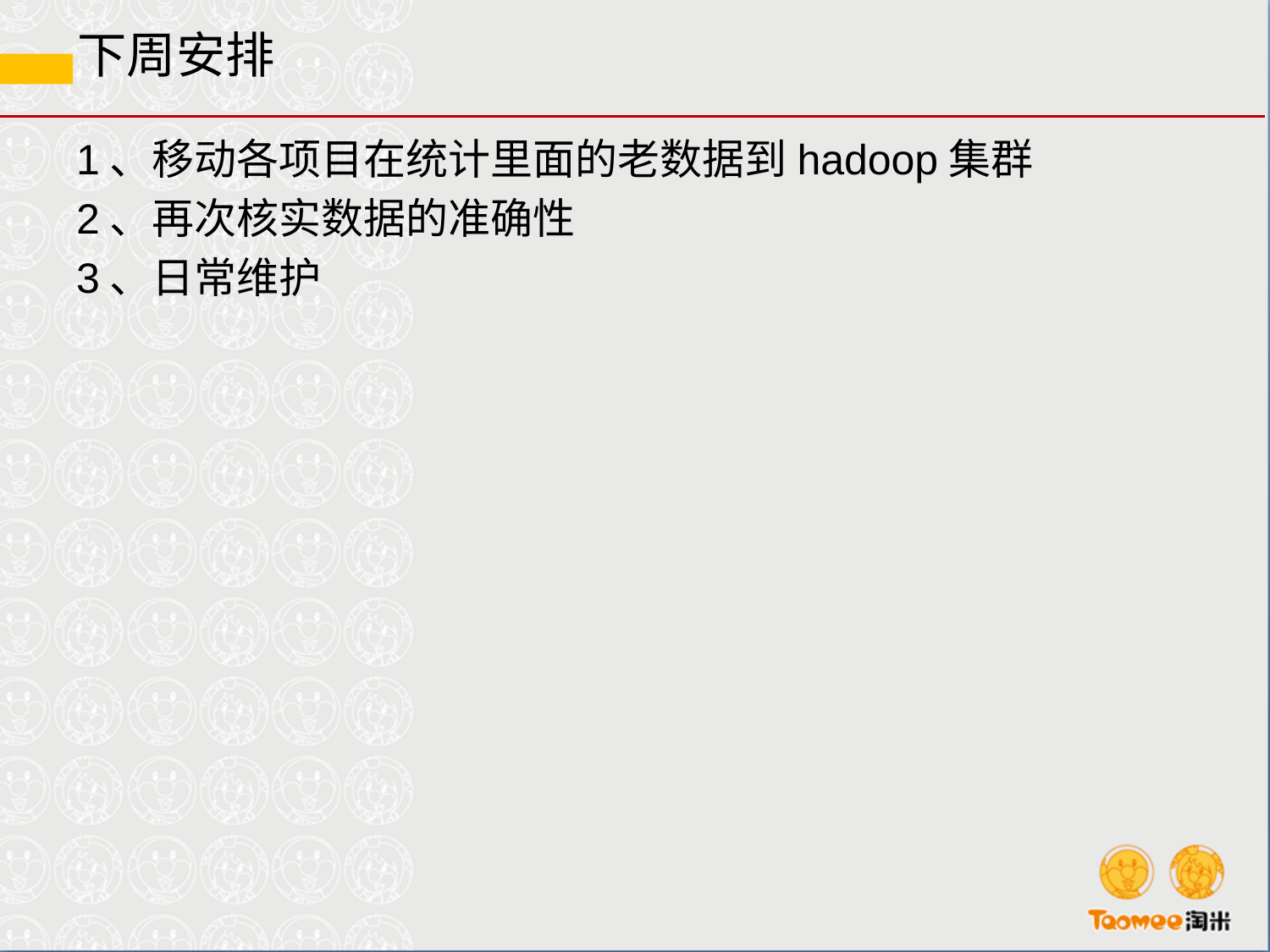

# 下周安排
1、移动各项目在统计里面的老数据到hadoop集群
2、再次核实数据的准确性
3、日常维护